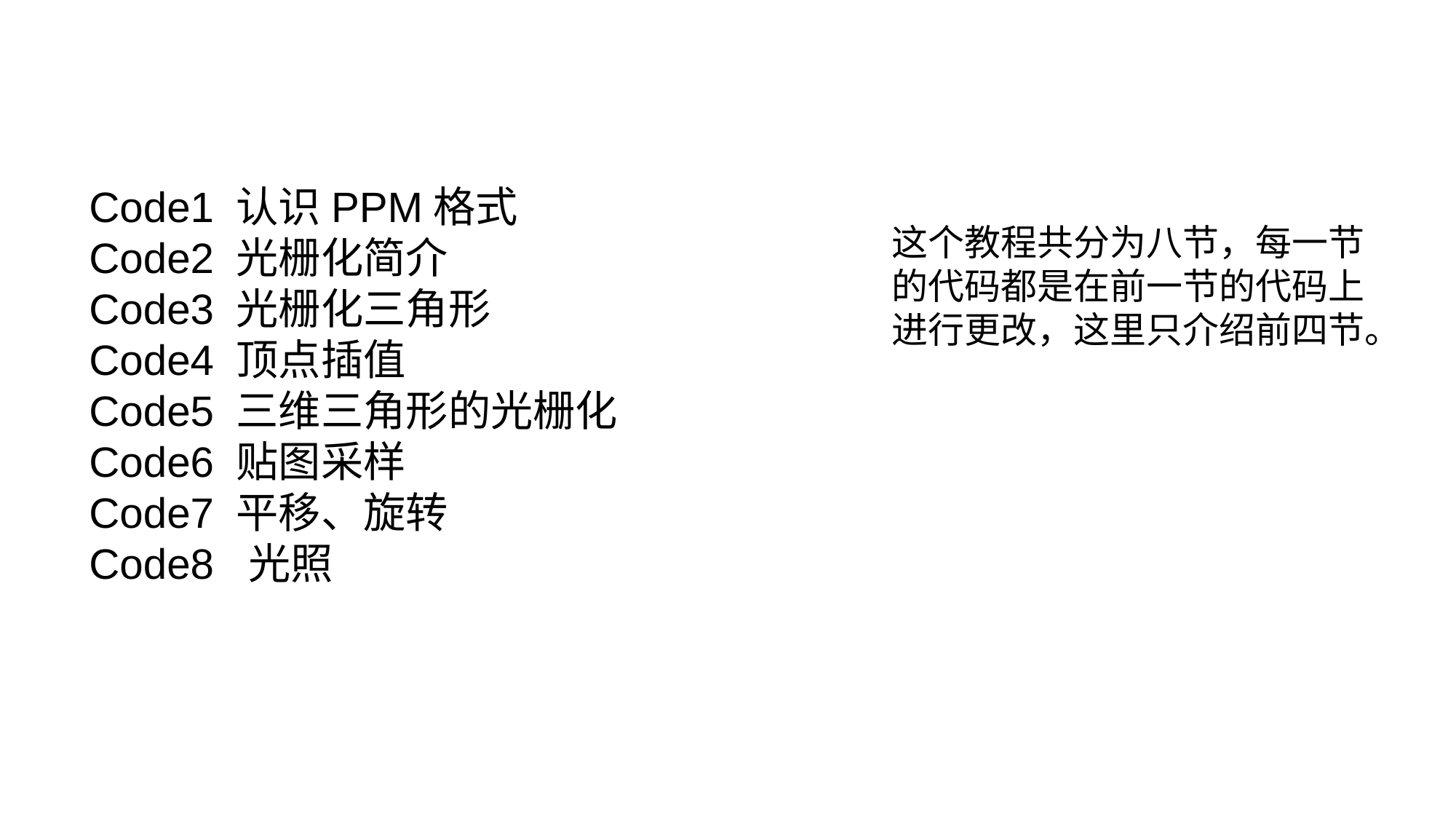

Code1 认识PPM格式
Code2 光栅化简介
Code3 光栅化三角形
Code4 顶点插值
Code5 三维三角形的光栅化
Code6 贴图采样
Code7 平移、旋转
Code8  光照
这个教程共分为八节，每一节的代码都是在前一节的代码上进行更改，这里只介绍前四节。